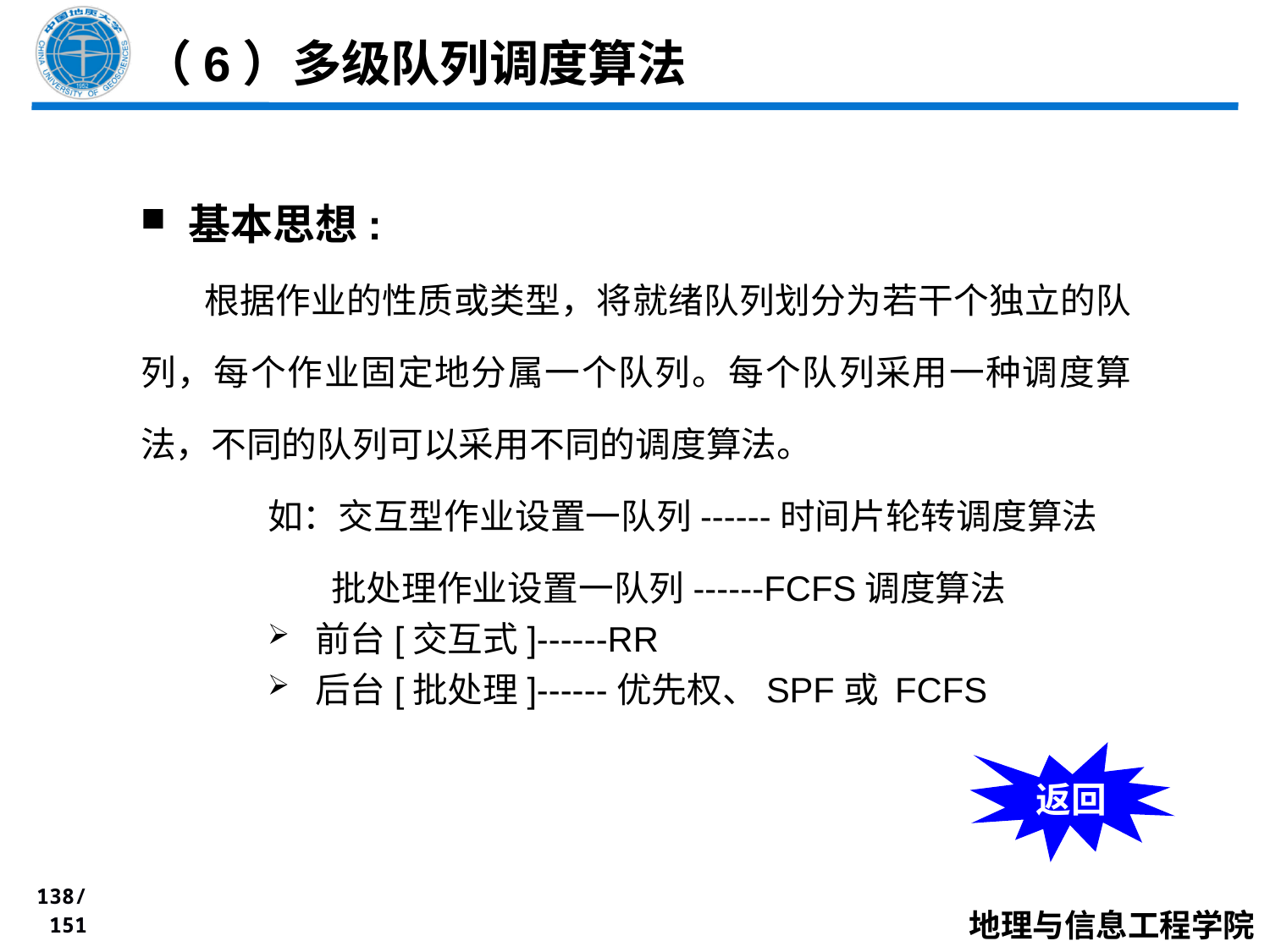

（6）多级队列调度算法
基本思想:
根据作业的性质或类型，将就绪队列划分为若干个独立的队列，每个作业固定地分属一个队列。每个队列采用一种调度算法，不同的队列可以采用不同的调度算法。
如：交互型作业设置一队列------时间片轮转调度算法
	批处理作业设置一队列------FCFS调度算法
前台[交互式]------RR
后台[批处理]------优先权、SPF或 FCFS
返回